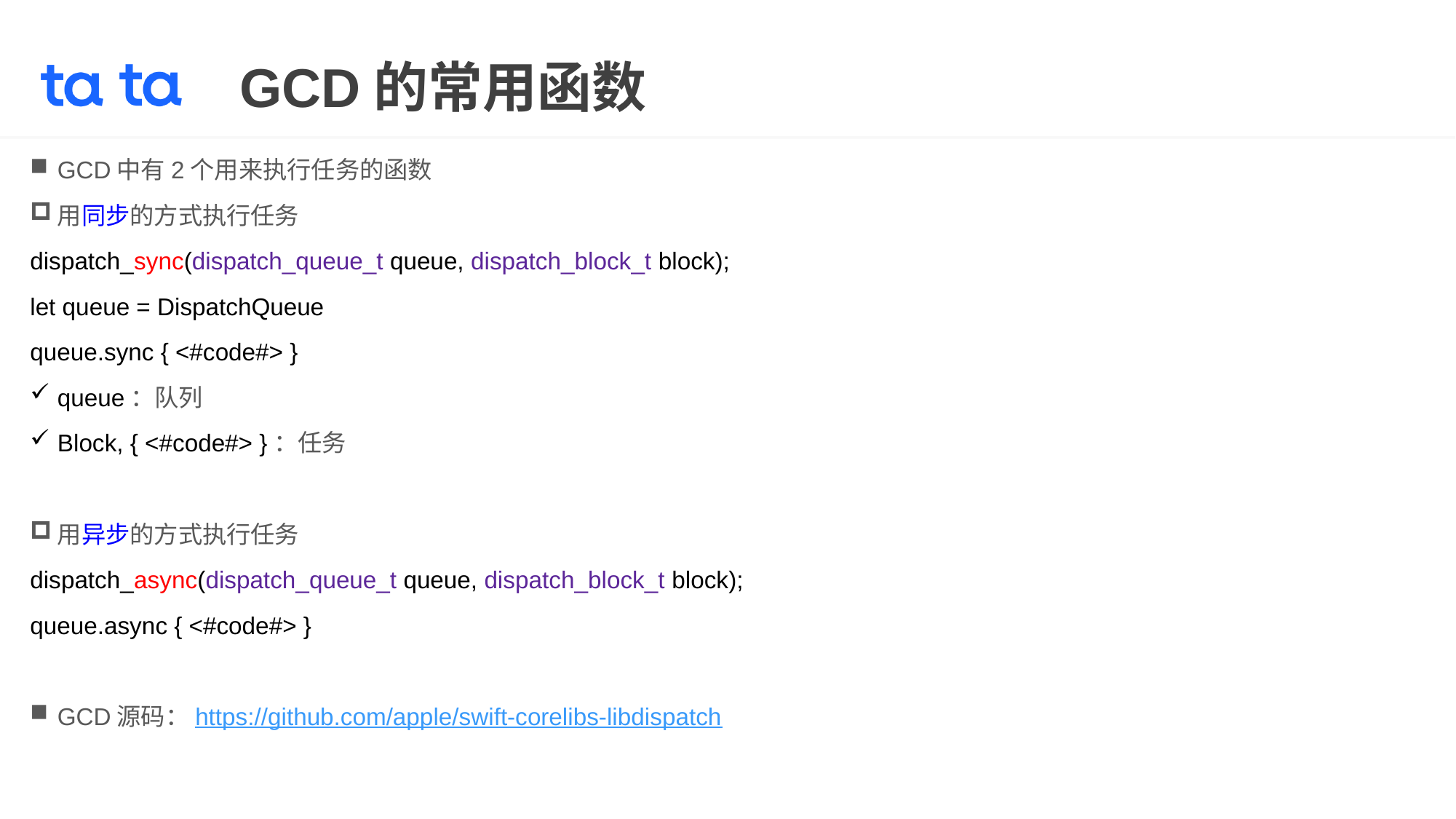

# GCD的常用函数
GCD中有2个用来执行任务的函数
用同步的方式执行任务
dispatch_sync(dispatch_queue_t queue, dispatch_block_t block);
let queue = DispatchQueue
queue.sync { <#code#> }
queue：队列
Block, { <#code#> }：任务

用异步的方式执行任务
dispatch_async(dispatch_queue_t queue, dispatch_block_t block);
queue.async { <#code#> }

GCD源码：https://github.com/apple/swift-corelibs-libdispatch